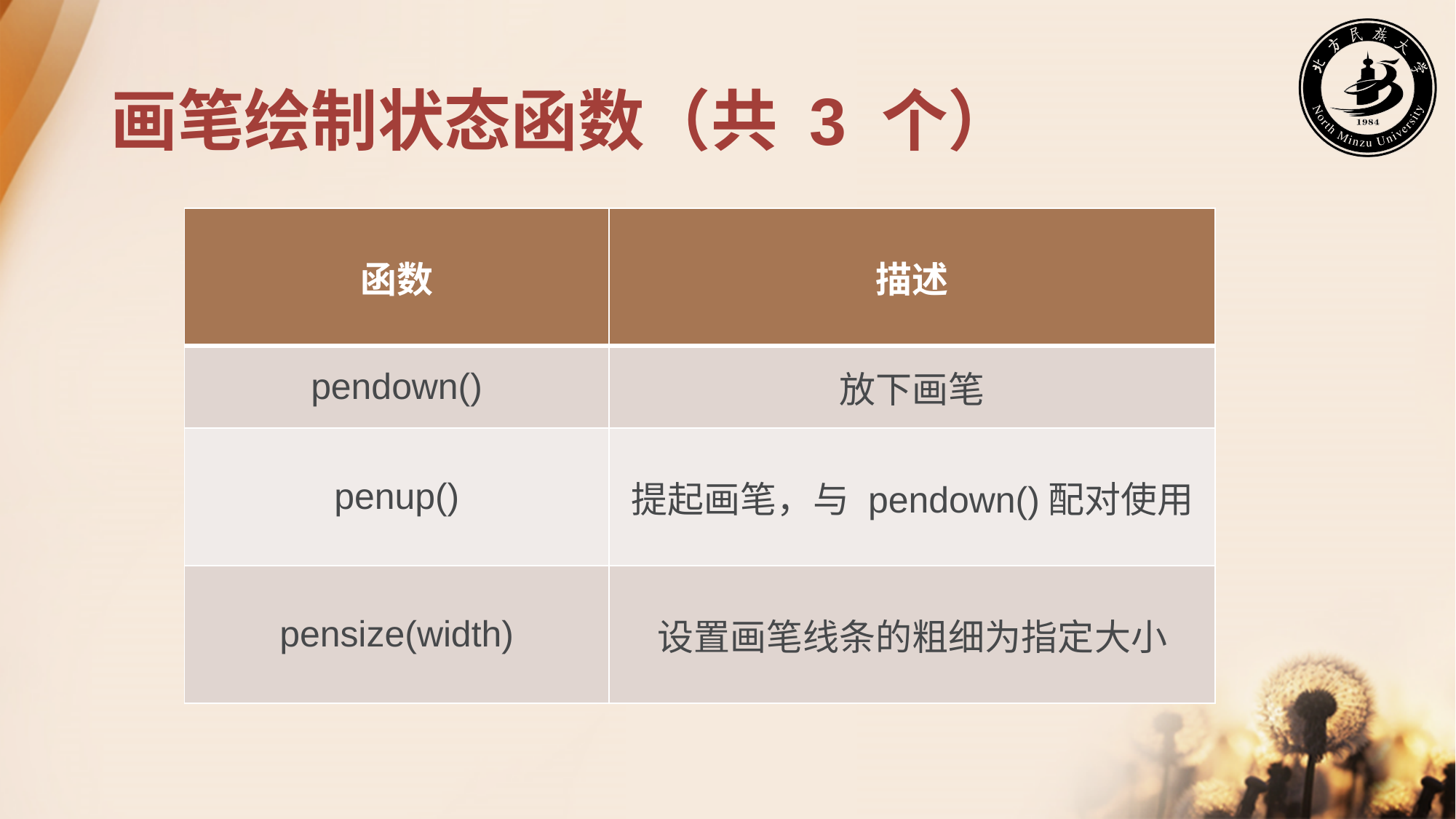

# 画笔绘制状态函数（共 3 个）
| 函数 | 描述 |
| --- | --- |
| pendown() | 放下画笔 |
| penup() | 提起画笔，与 pendown()配对使用 |
| pensize(width) | 设置画笔线条的粗细为指定大小 |